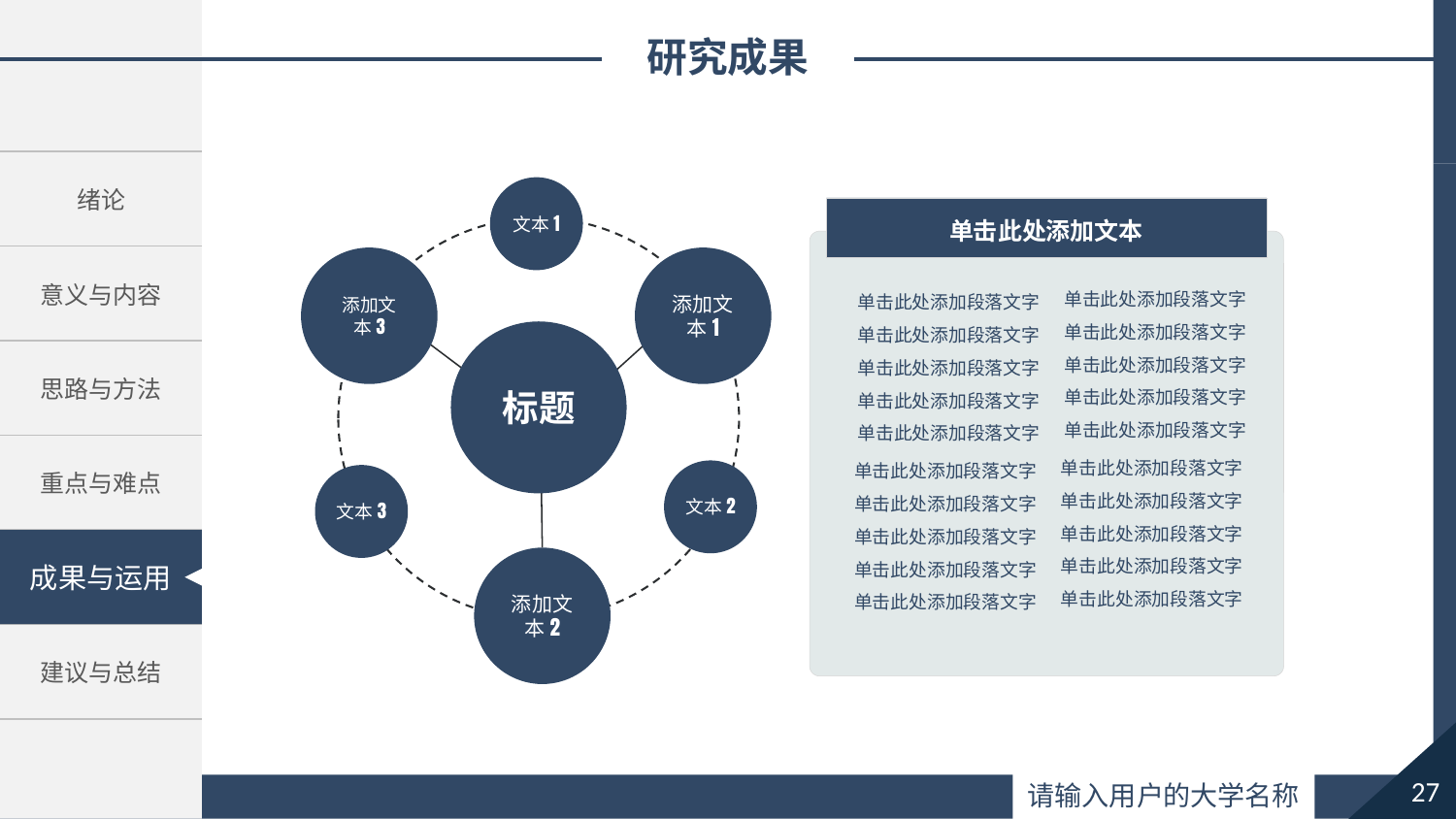

研究成果
文本1

添加文本3
添加文本1
文本2
文本3
添加文本2
单击此处添加文本

单击此处添加段落文字
单击此处添加段落文字
单击此处添加段落文字
单击此处添加段落文字
单击此处添加段落文字
单击此处添加段落文字
单击此处添加段落文字
单击此处添加段落文字
单击此处添加段落文字
单击此处添加段落文字
单击此处添加段落文字
单击此处添加段落文字
单击此处添加段落文字
单击此处添加段落文字
单击此处添加段落文字
单击此处添加段落文字
单击此处添加段落文字
单击此处添加段落文字
单击此处添加段落文字
单击此处添加段落文字
标题